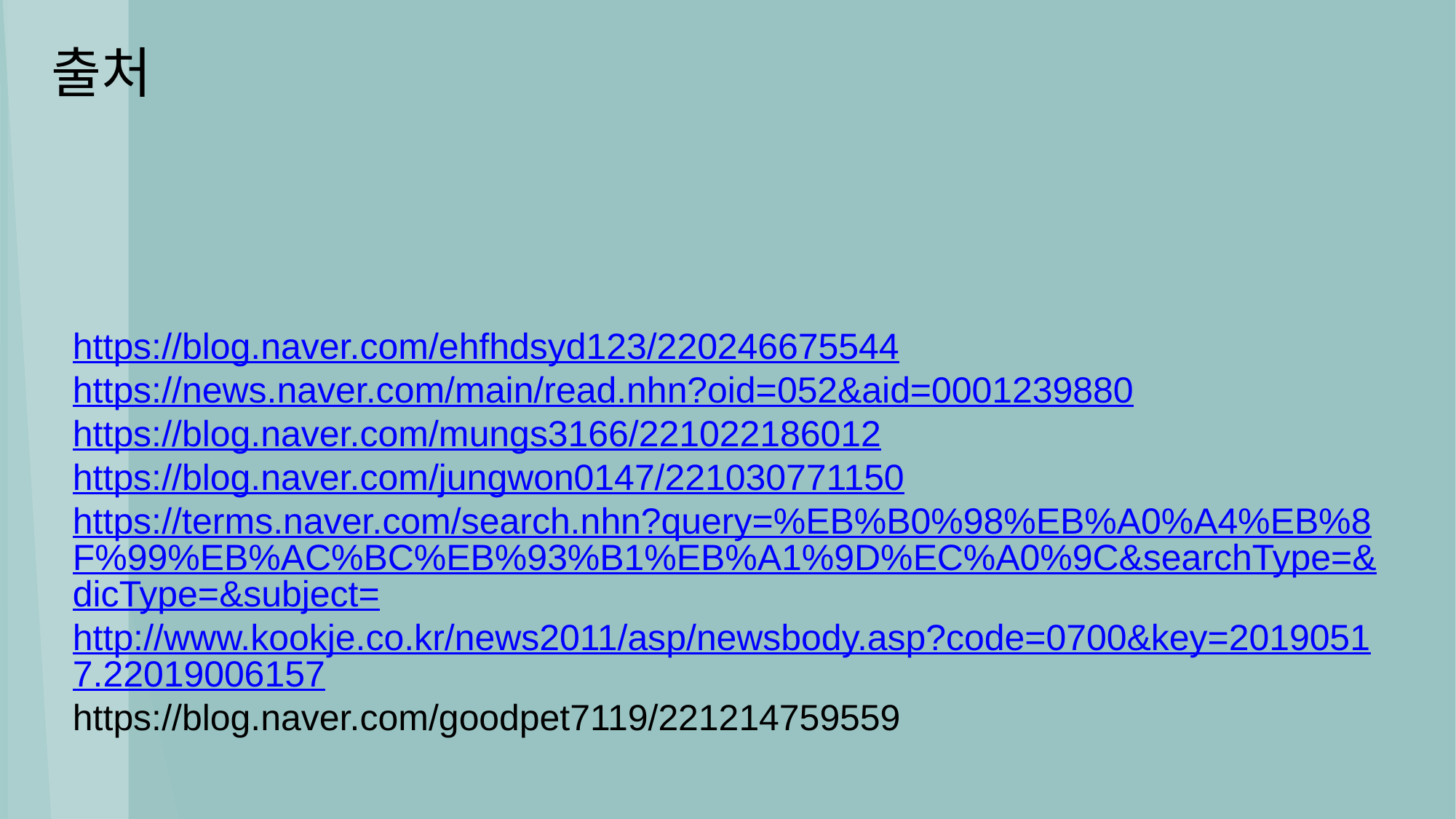

# 출처
https://blog.naver.com/ehfhdsyd123/220246675544
https://news.naver.com/main/read.nhn?oid=052&aid=0001239880
https://blog.naver.com/mungs3166/221022186012
https://blog.naver.com/jungwon0147/221030771150
https://terms.naver.com/search.nhn?query=%EB%B0%98%EB%A0%A4%EB%8F%99%EB%AC%BC%EB%93%B1%EB%A1%9D%EC%A0%9C&searchType=&dicType=&subject=
http://www.kookje.co.kr/news2011/asp/newsbody.asp?code=0700&key=20190517.22019006157
https://blog.naver.com/goodpet7119/221214759559